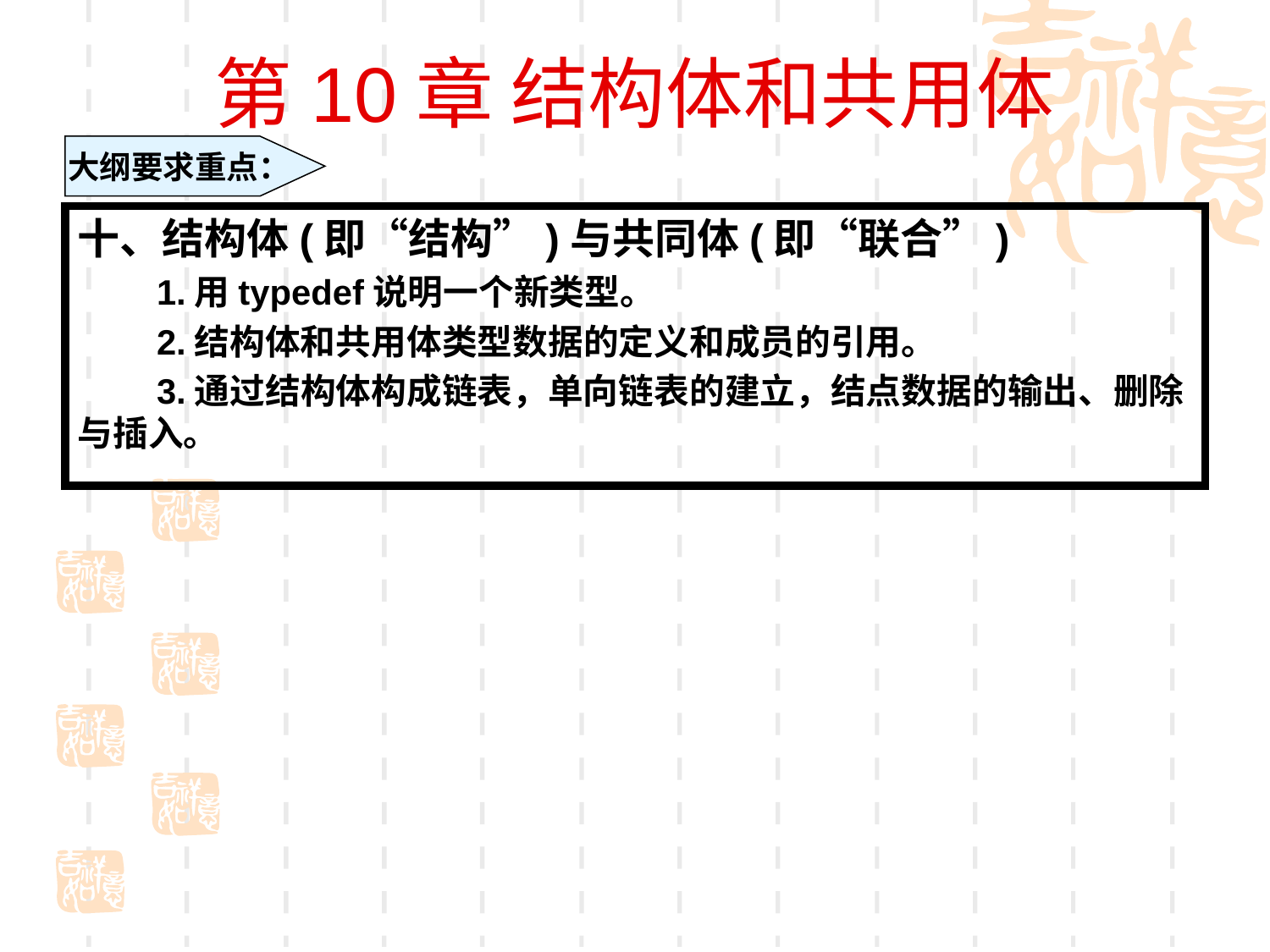

第10章 结构体和共用体
大纲要求重点：
十、结构体(即“结构”)与共同体(即“联合”)
　　1.用typedef说明一个新类型。
　　2.结构体和共用体类型数据的定义和成员的引用。
　　3.通过结构体构成链表，单向链表的建立，结点数据的输出、删除与插入。